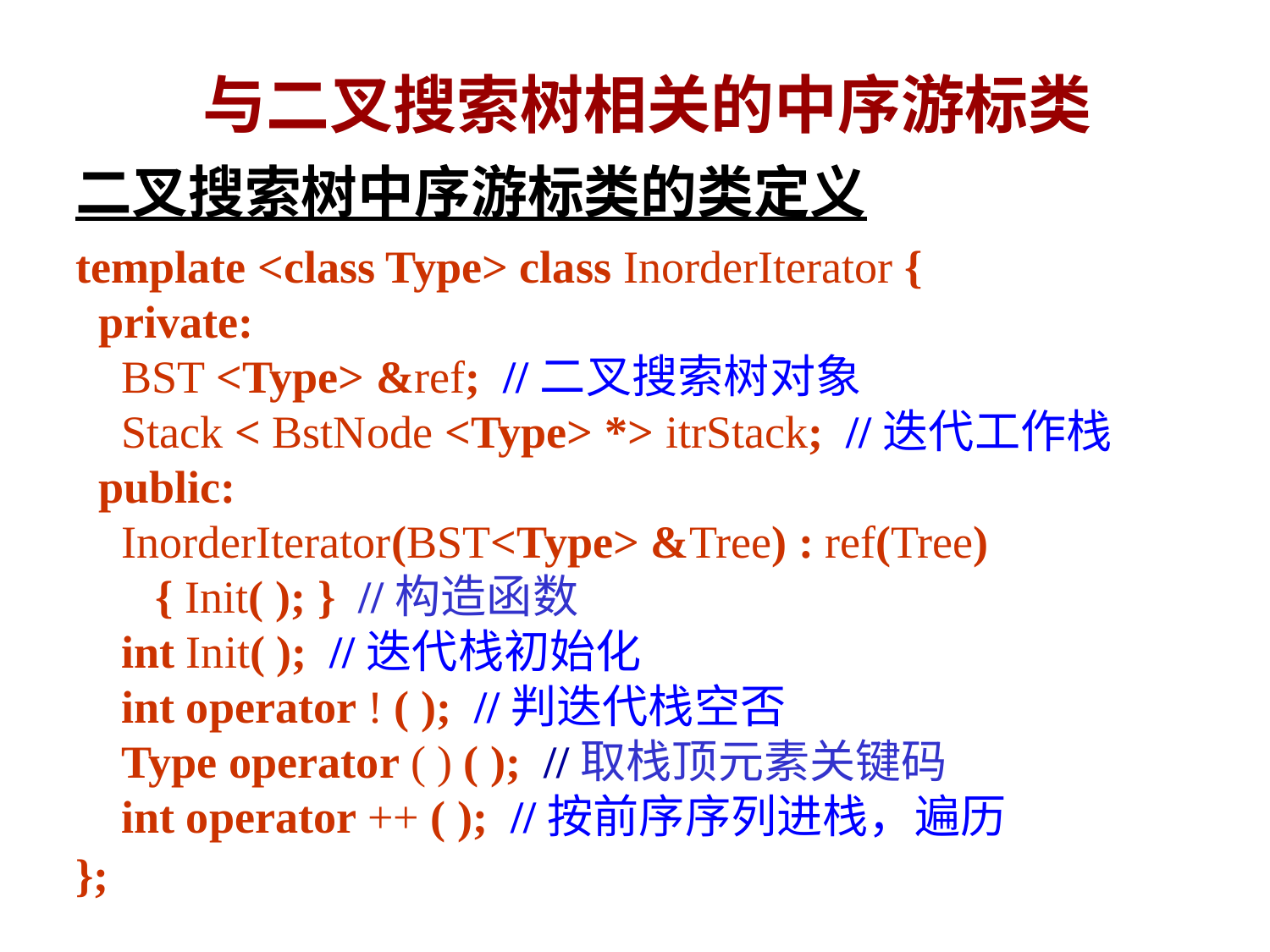

# 与二叉搜索树相关的中序游标类
二叉搜索树中序游标类的类定义
template <class Type> class InorderIterator {
  private:
    BST <Type> &ref;  //二叉搜索树对象
    Stack < BstNode <Type> *> itrStack;  //迭代工作栈
  public:
    InorderIterator(BST<Type> &Tree) : ref(Tree)
       { Init( ); }  //构造函数
    int Init( );  //迭代栈初始化
    int operator ! ( );  //判迭代栈空否
    Type operator ( ) ( );  //取栈顶元素关键码
    int operator ++ ( );  //按前序序列进栈，遍历
};
117